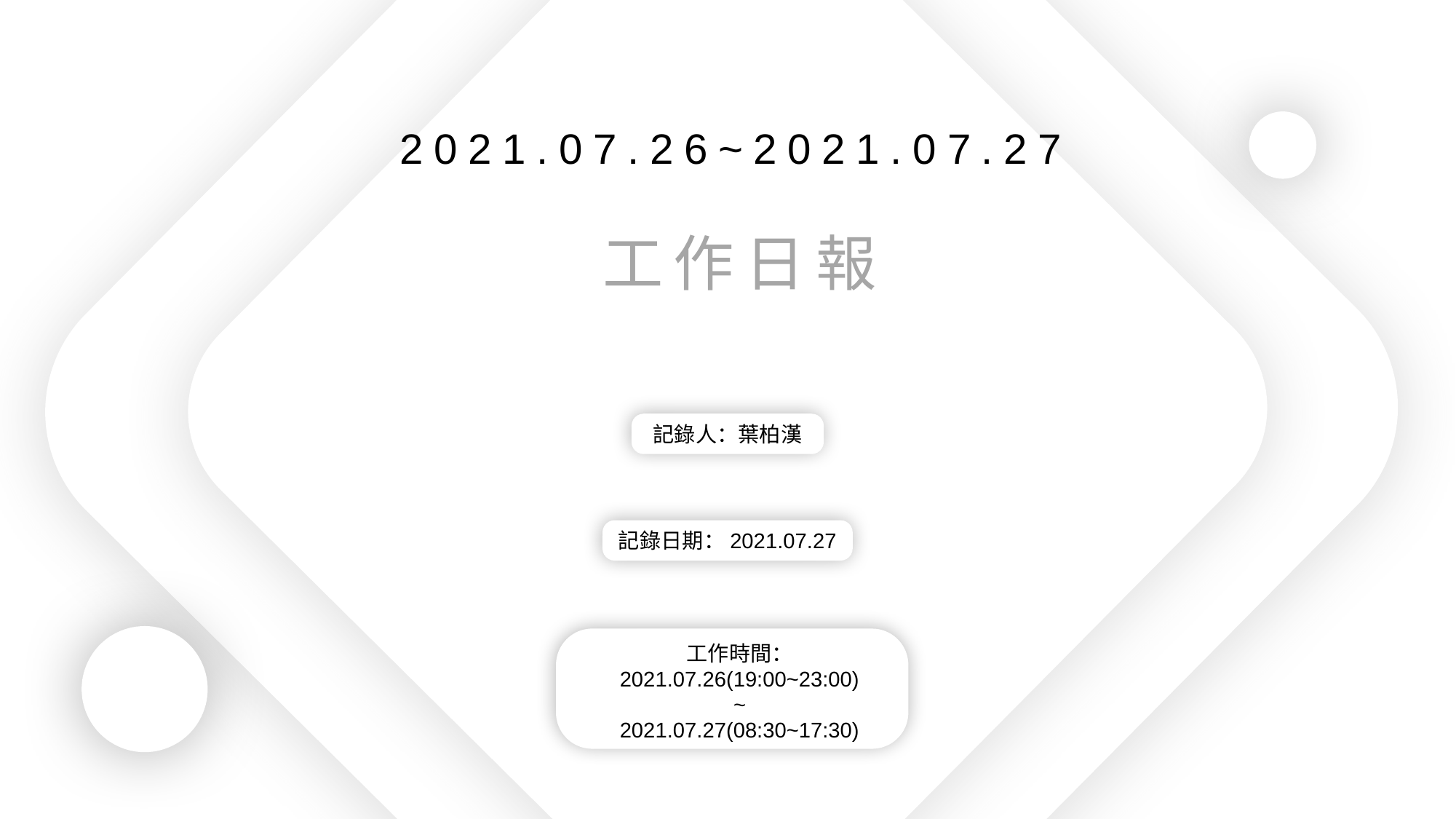

2021.07.26~2021.07.27
工作日報

記錄人：葉柏漢

記錄日期：2021.07.27

工作時間：
2021.07.26(19:00~23:00)
~
2021.07.27(08:30~17:30)